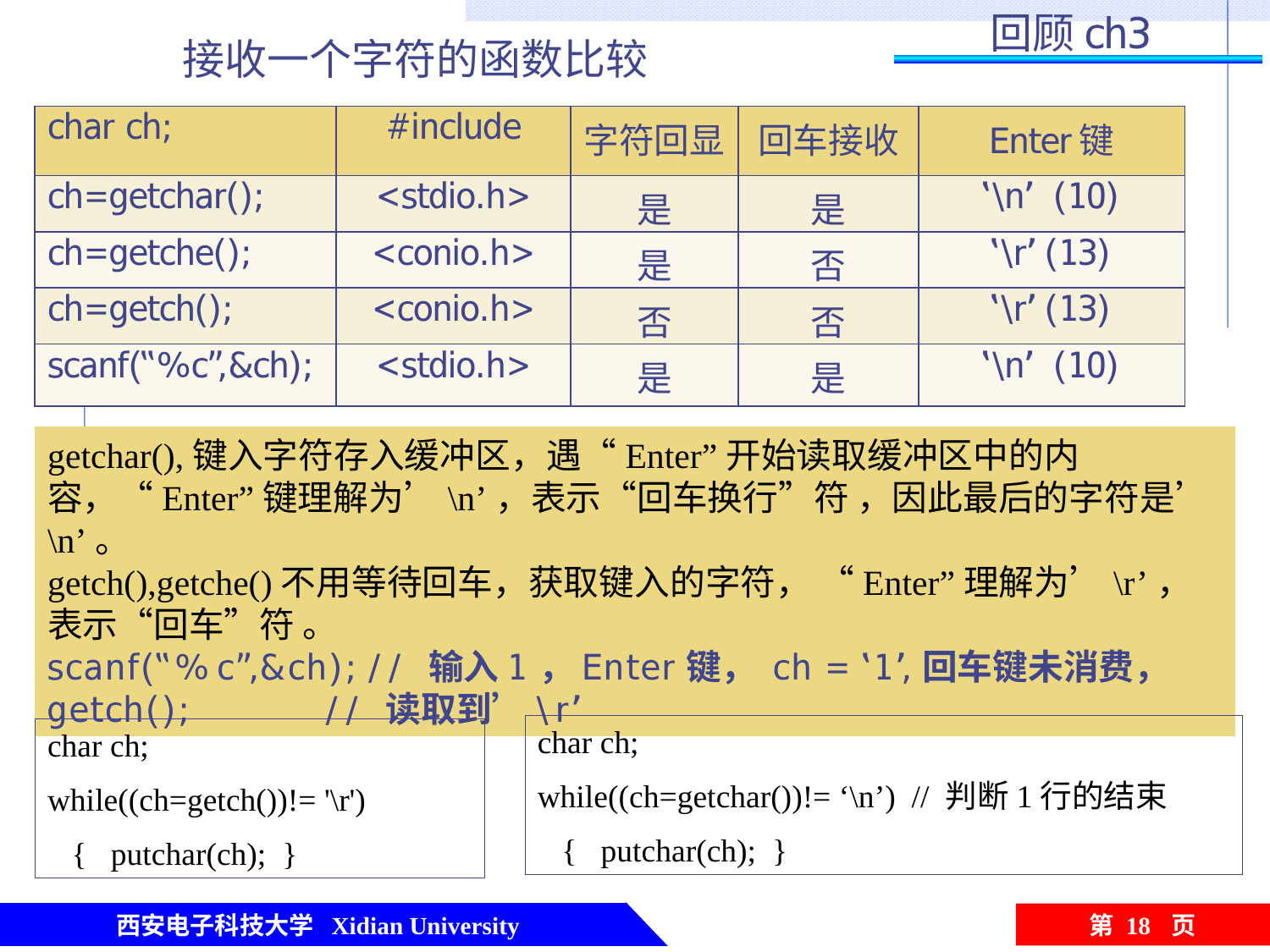

回顾ch3

接收一个字符的函数比较
| char ch; | #include | 字符回显 | 回车接收 | Enter键 |
| --- | --- | --- | --- | --- |
| ch=getchar(); | <stdio.h> | 是 | 是 | ‘\n’ (10) |
| ch=getche(); | <conio.h> | 是 | 否 | ‘\r’ (13) |
| ch=getch(); | <conio.h> | 否 | 否 | ‘\r’ (13) |
| scanf(“%c”,&ch); | <stdio.h> | 是 | 是 | ‘\n’ (10) |
getchar(),键入字符存入缓冲区，遇“Enter”开始读取缓冲区中的内容，“Enter”键理解为’\n’，表示“回车换行”符 ，因此最后的字符是’\n’。
getch(),getche()不用等待回车，获取键入的字符， “Enter”理解为’\r’，表示“回车”符 。
scanf(“%c”,&ch); // 输入1，Enter键， ch = ‘1’,回车键未消费，
getch();             // 读取到’\r’
char ch;
while((ch=getchar())!= ‘\n’)  // 判断1行的结束
   {   putchar(ch);  }
char ch;
while((ch=getch())!= '\r')
   {   putchar(ch);  }